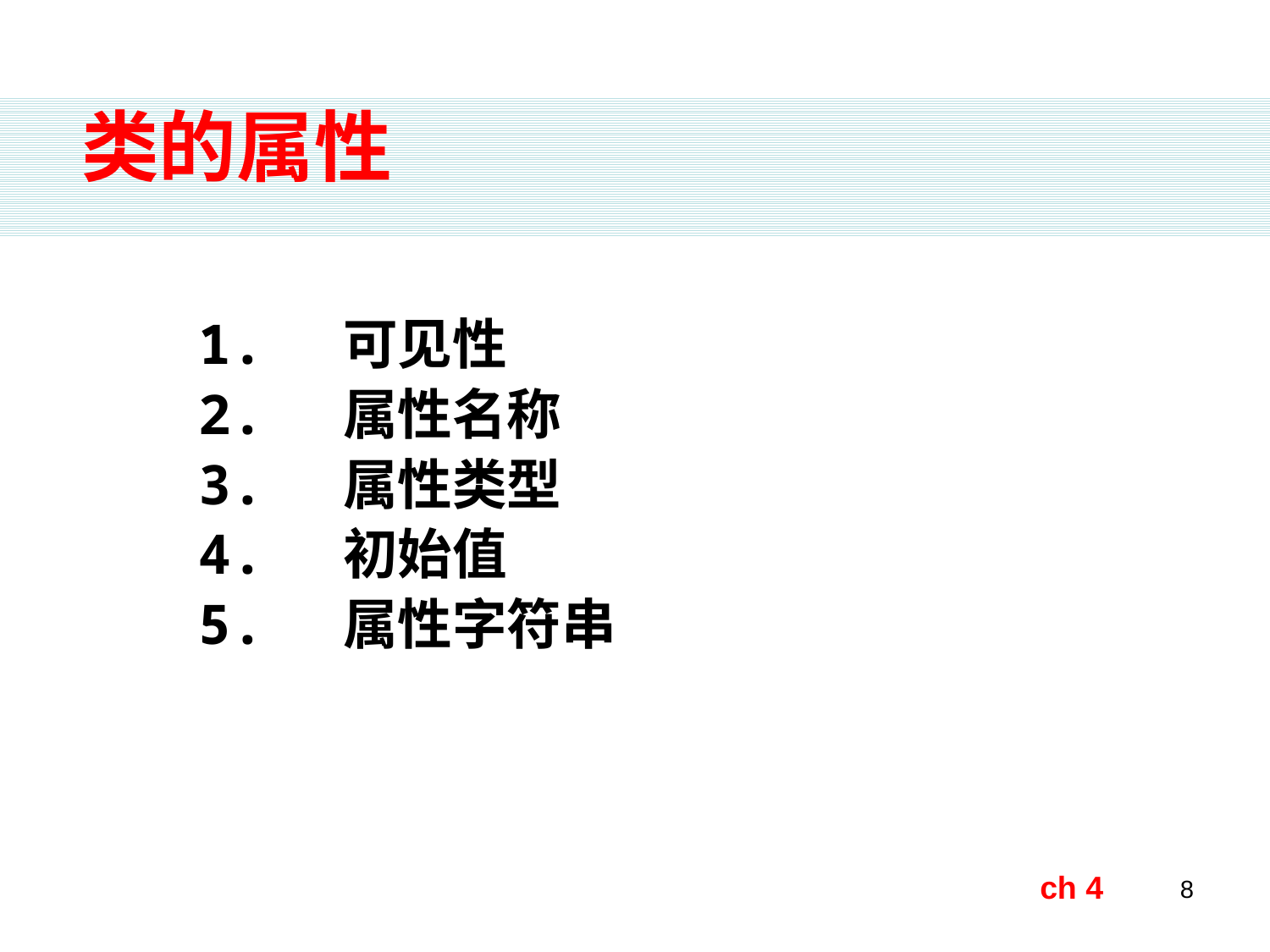

类的属性

 1.  可见性
 2.  属性名称
 3.  属性类型
 4.  初始值
 5.  属性字符串
ch 4
8